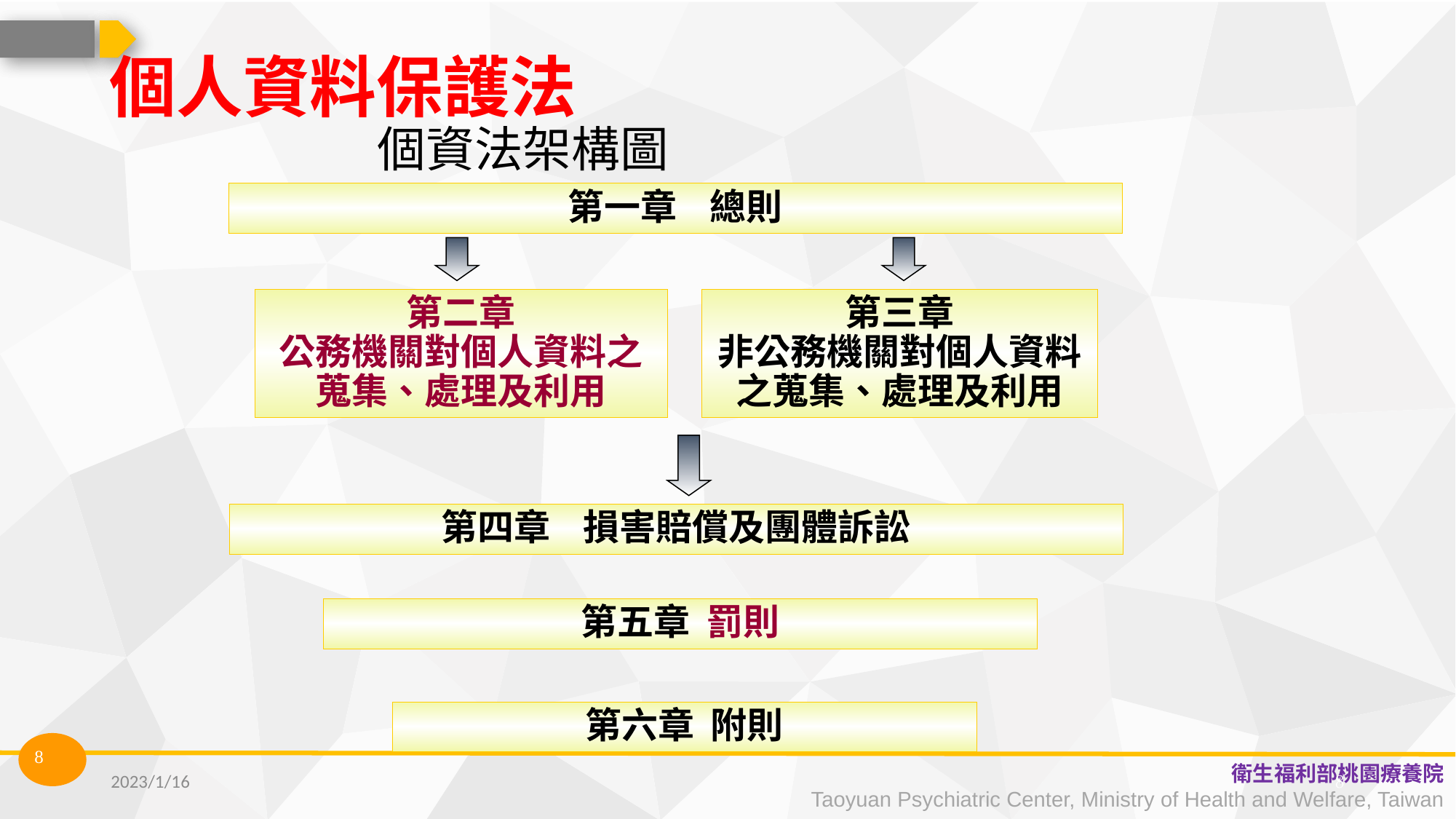

# 個人資料保護法
個資法架構圖
第一章    總則

第二章
公務機關對個人資料之蒐集、處理及利用
第三章
非公務機關對個人資料之蒐集、處理及利用

第四章    損害賠償及團體訴訟
第五章  罰則
第六章  附則
2023/1/16
8